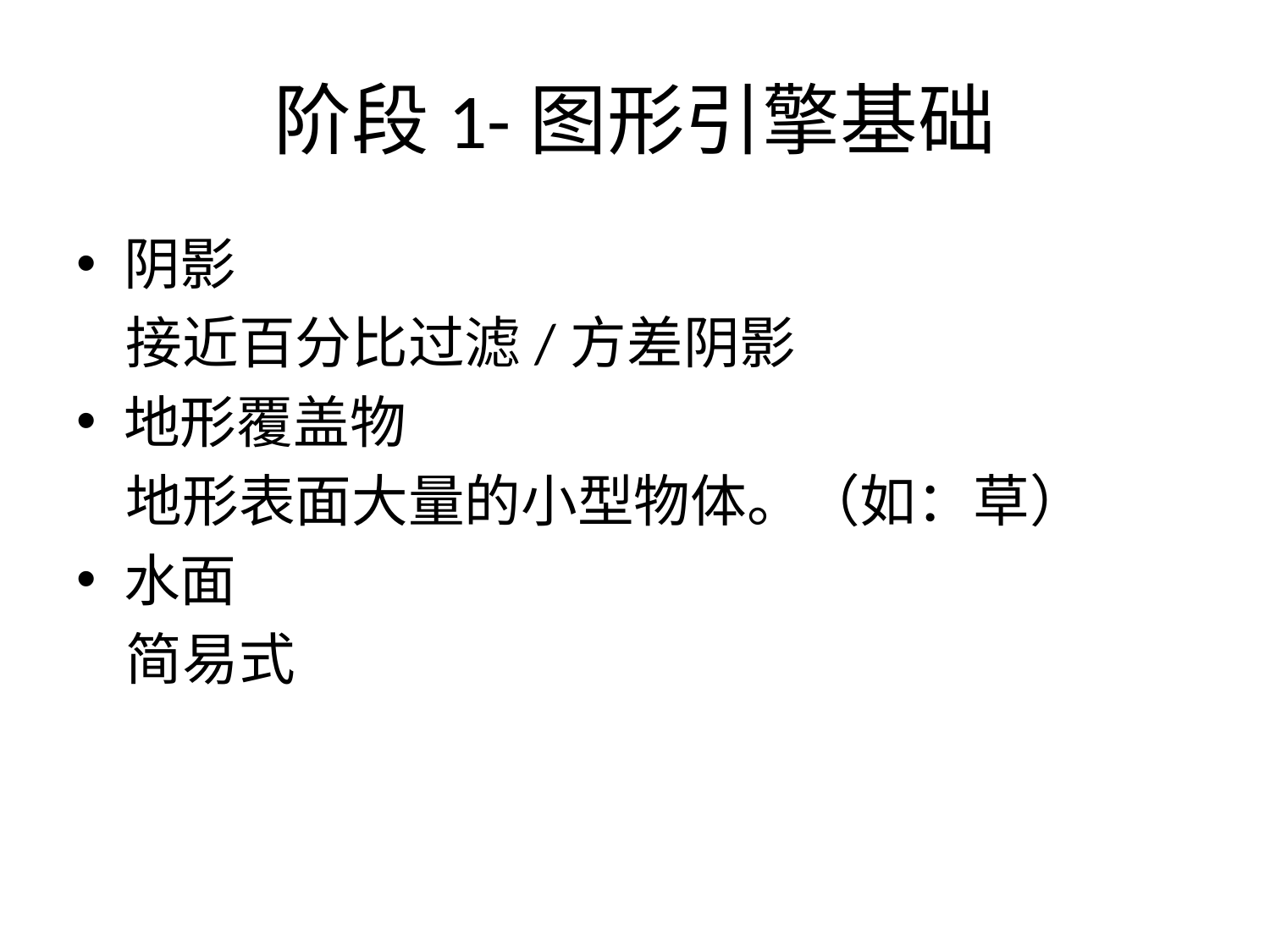

# 阶段1-图形引擎基础
阴影
接近百分比过滤/方差阴影
地形覆盖物
地形表面大量的小型物体。（如：草）
水面
简易式